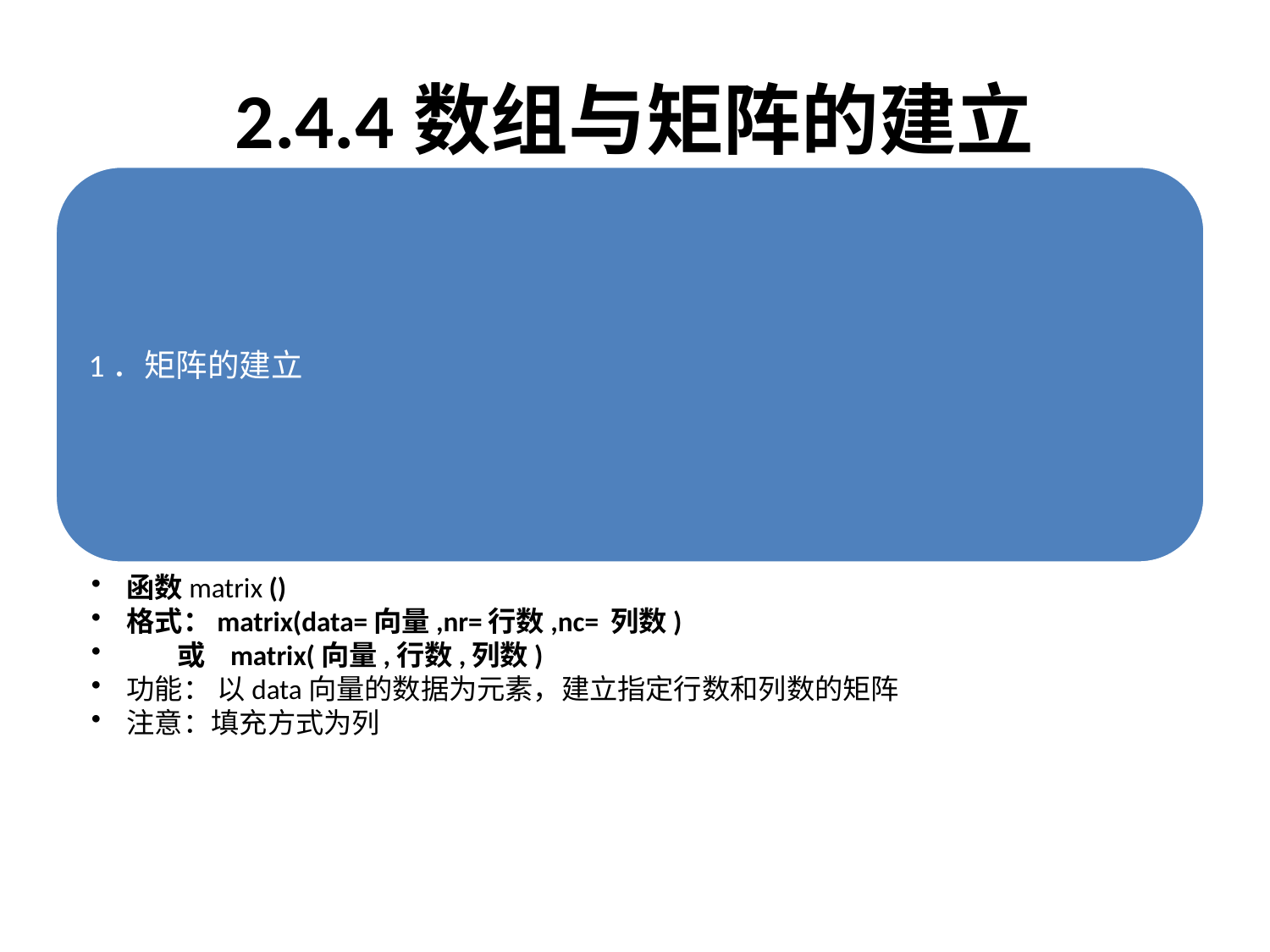

# 2.4.4数组与矩阵的建立
1．矩阵的建立
函数matrix ()
格式：matrix(data=向量,nr=行数,nc= 列数)
功能： 以data向量的数据为元素，建立指定行数和列数的矩阵
注意：填充方式为列
       或   matrix(向量,行数,列数)